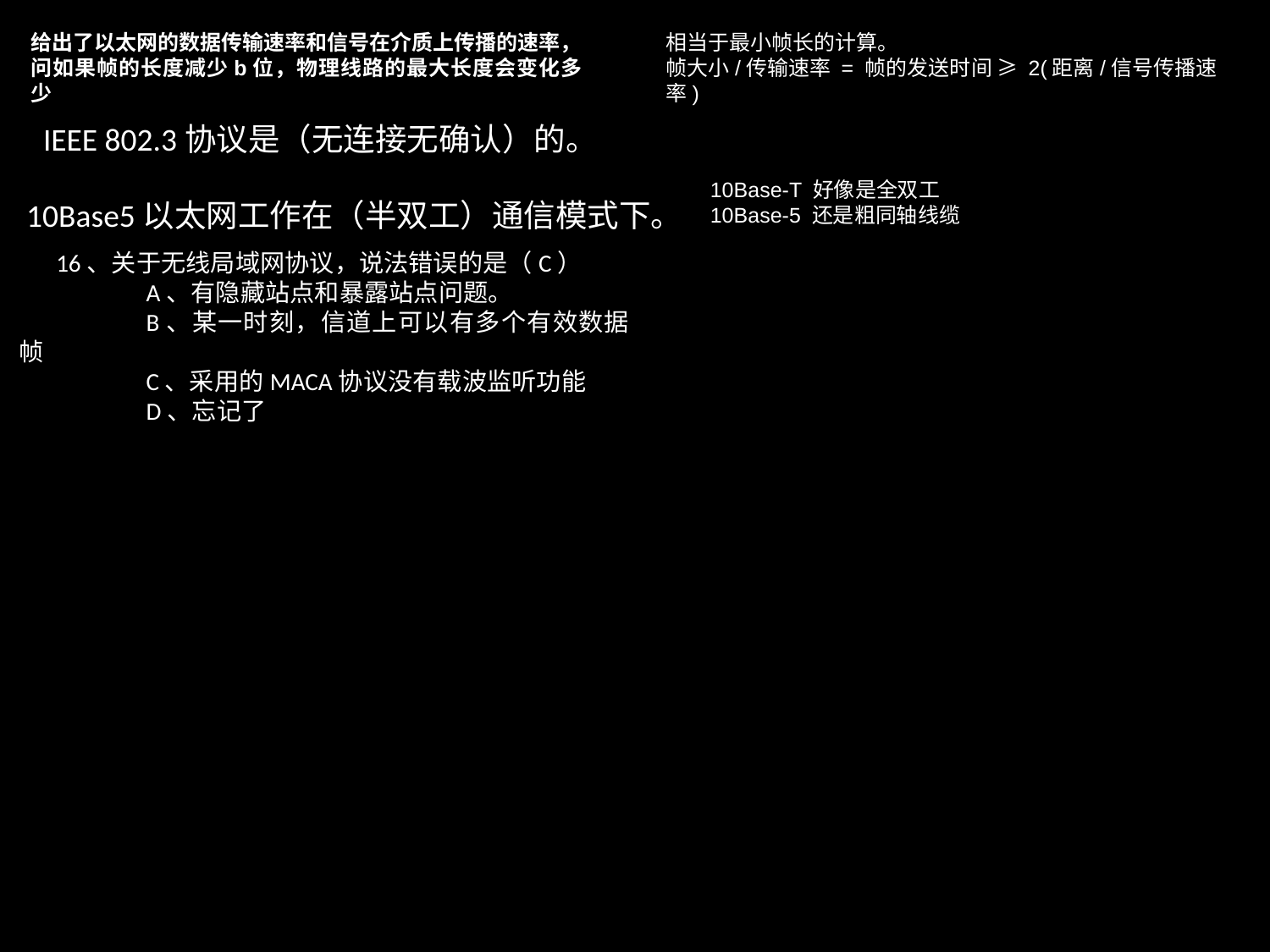

给出了以太网的数据传输速率和信号在介质上传播的速率，问如果帧的长度减少b位，物理线路的最大长度会变化多少
相当于最小帧长的计算。
帧大小/传输速率 = 帧的发送时间 ≥ 2(距离/信号传播速率)

IEEE 802.3协议是（无连接无确认）的。
10Base-T 好像是全双工
10Base-5 还是粗同轴线缆
10Base5以太网工作在（半双工）通信模式下。
16、关于无线局域网协议，说法错误的是（C）
	A、有隐藏站点和暴露站点问题。
	B、某一时刻，信道上可以有多个有效数据帧
	C、采用的MACA协议没有载波监听功能
	D、忘记了